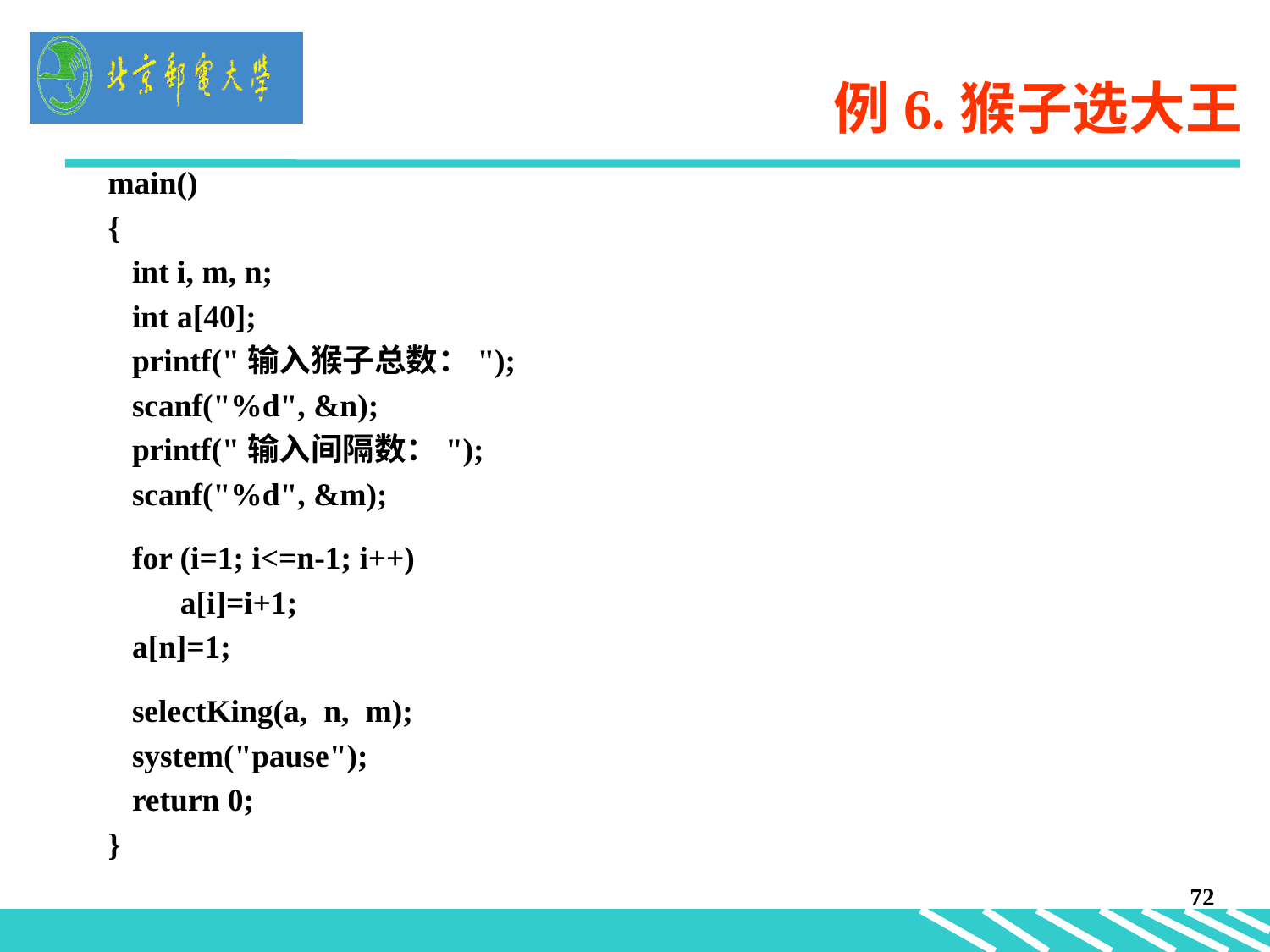

# 例6.猴子选大王
main()
{
   int i, m, n;
   int a[40];
   printf("输入猴子总数：");
   scanf("%d", &n);
   printf("输入间隔数：");
   scanf("%d", &m);

   for (i=1; i<=n-1; i++)
         a[i]=i+1;
   a[n]=1;

   selectKing(a,  n,  m);
   system("pause");
   return 0;
}
72